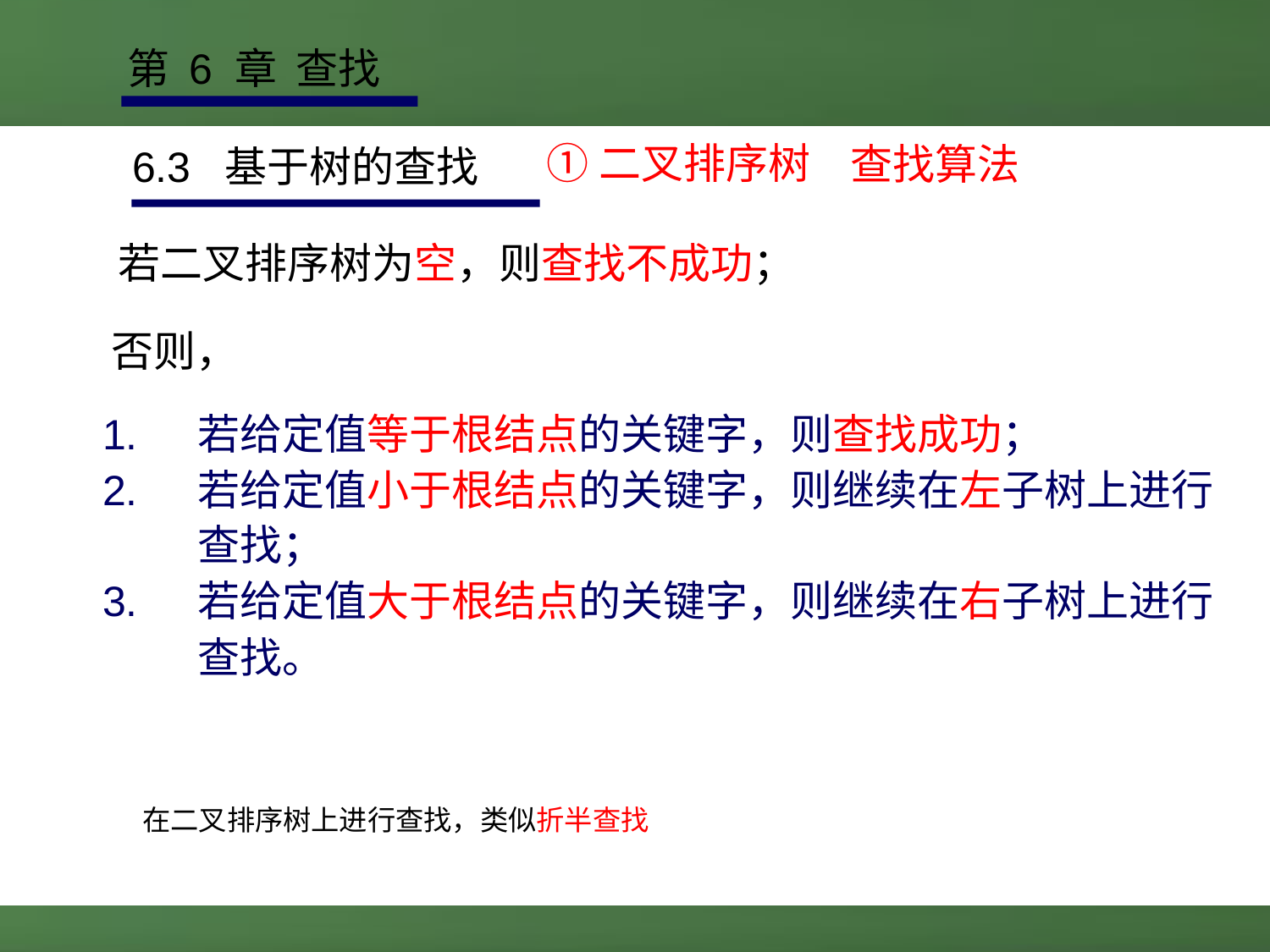

第 6 章  查找

①二叉排序树
查找算法
6.3  基于树的查找

若二叉排序树为空，则查找不成功；
否则，
若给定值等于根结点的关键字，则查找成功；
若给定值小于根结点的关键字，则继续在左子树上进行查找；
若给定值大于根结点的关键字，则继续在右子树上进行查找。
在二叉排序树上进行查找，类似折半查找